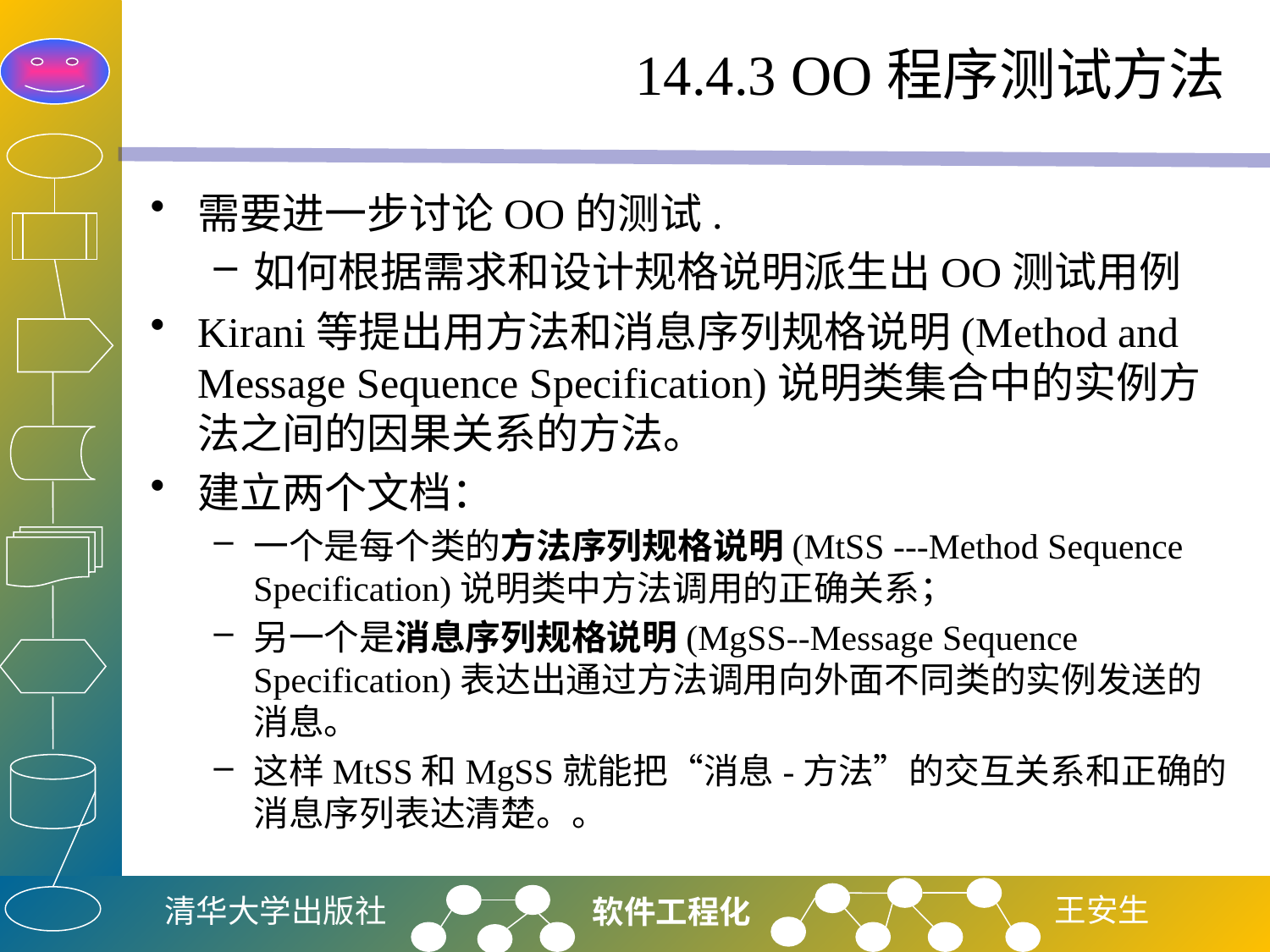

# 14.4.3 OO程序测试方法
需要进一步讨论OO的测试.
如何根据需求和设计规格说明派生出OO测试用例
Kirani等提出用方法和消息序列规格说明(Method and Message Sequence Specification)说明类集合中的实例方法之间的因果关系的方法。
建立两个文档：
一个是每个类的方法序列规格说明(MtSS ---Method Sequence Specification)说明类中方法调用的正确关系；
另一个是消息序列规格说明(MgSS--Message Sequence Specification)表达出通过方法调用向外面不同类的实例发送的消息。
这样MtSS和MgSS就能把“消息-方法”的交互关系和正确的消息序列表达清楚。。